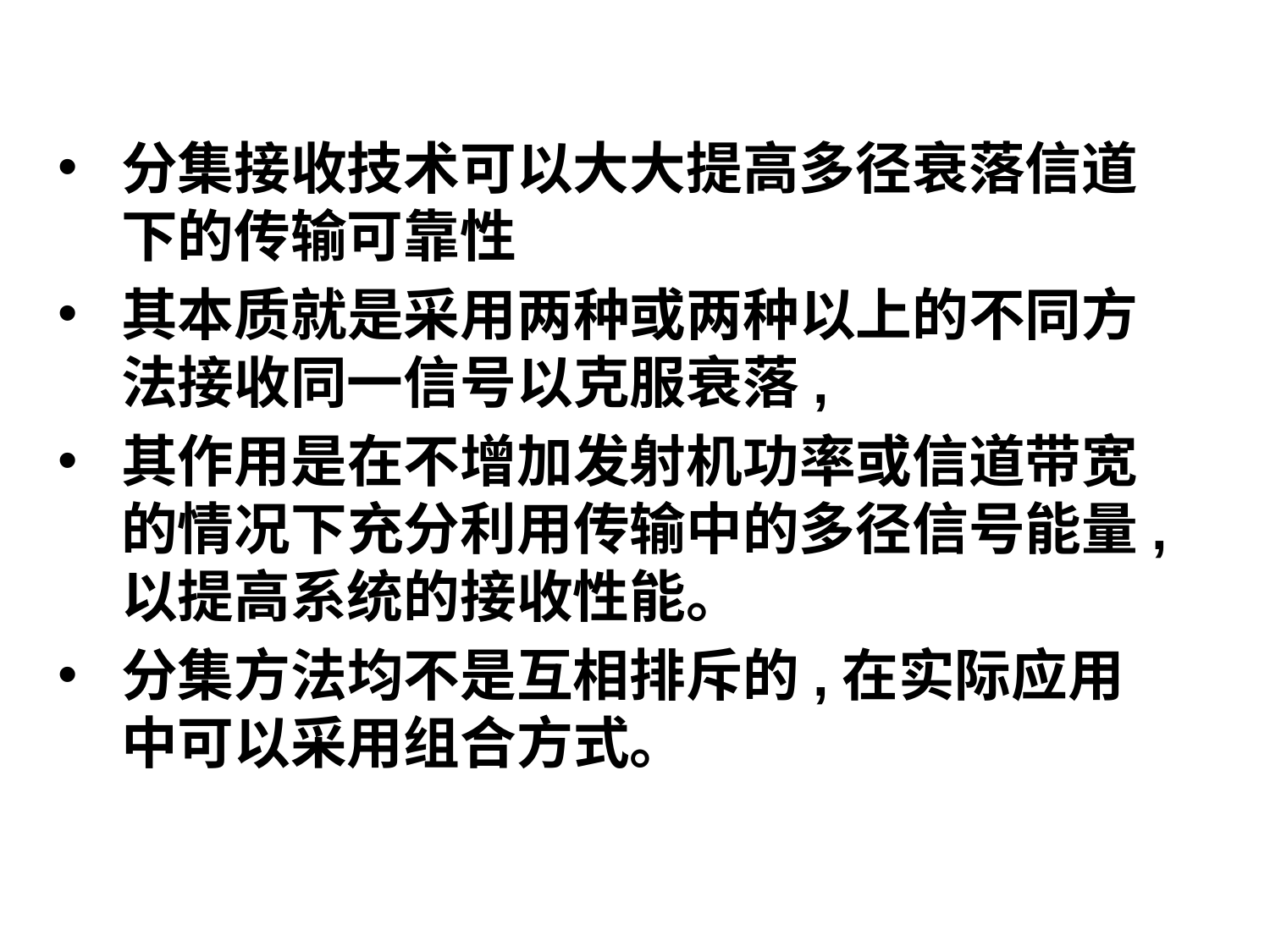

分集接收技术可以大大提高多径衰落信道下的传输可靠性
其本质就是采用两种或两种以上的不同方法接收同一信号以克服衰落,
其作用是在不增加发射机功率或信道带宽的情况下充分利用传输中的多径信号能量,以提高系统的接收性能。
分集方法均不是互相排斥的,在实际应用中可以采用组合方式。